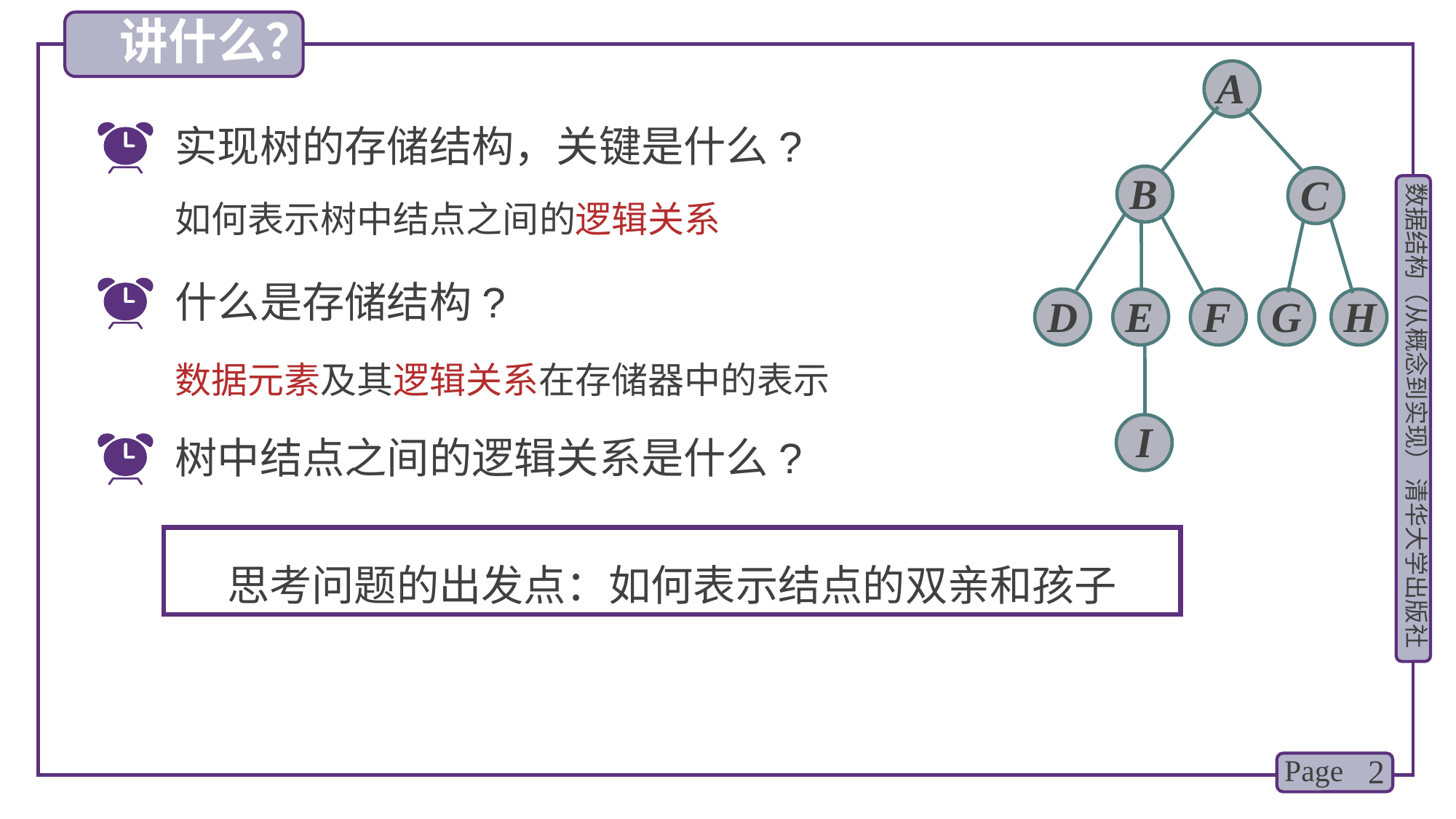

讲什么？

A

B
C

D
E
F
G
H

I
树中结点之间的逻辑关系是什么?

实现树的存储结构，关键是什么?

如何表示树中结点之间的逻辑关系
什么是存储结构?

数据元素及其逻辑关系在存储器中的表示
思考问题的出发点：如何表示结点的双亲和孩子
Page  01